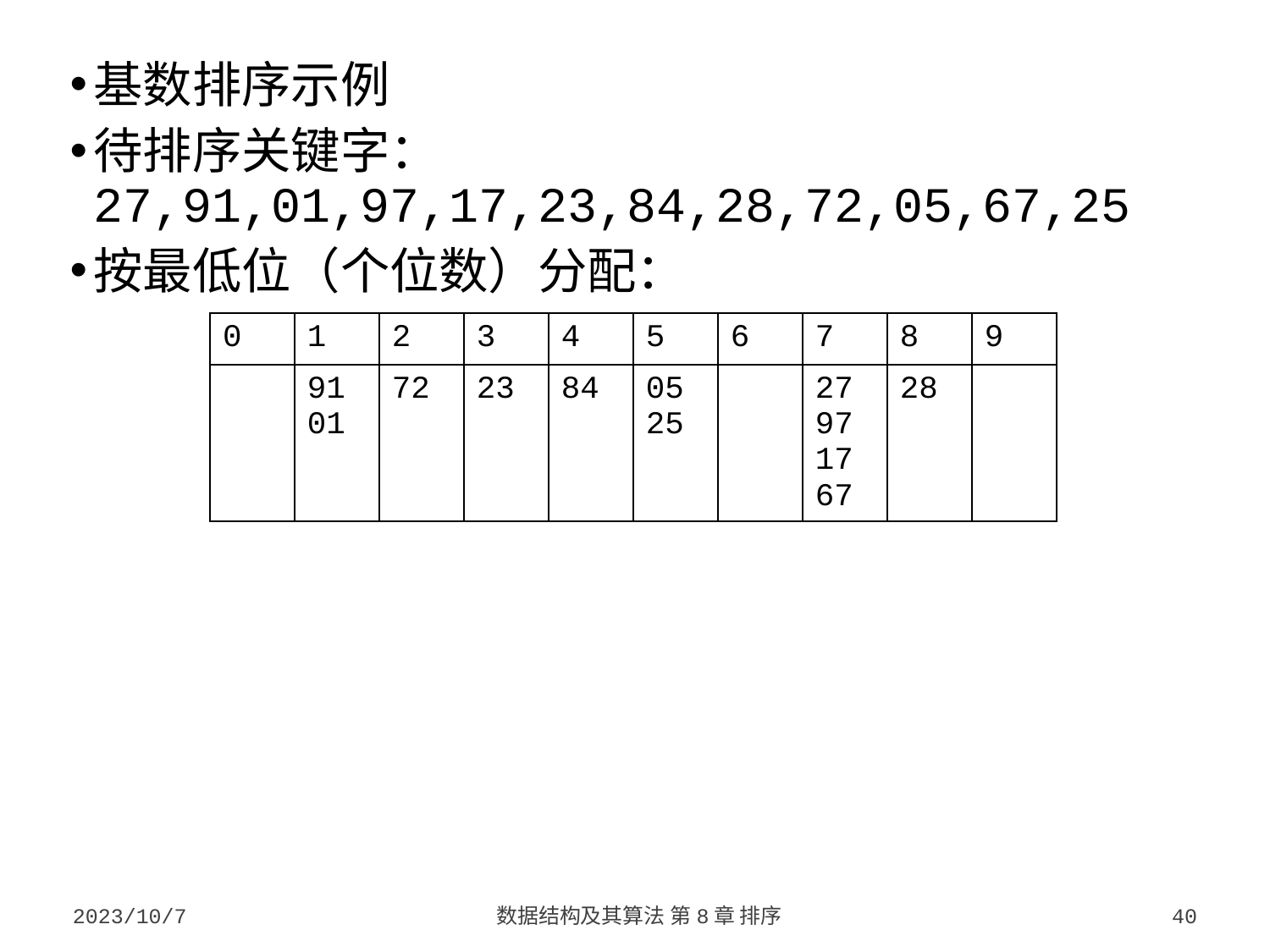

基数排序示例
待排序关键字：27,91,01,97,17,23,84,28,72,05,67,25
按最低位（个位数）分配：
| 0 | 1 | 2 | 3 | 4 | 5 | 6 | 7 | 8 | 9 |
| --- | --- | --- | --- | --- | --- | --- | --- | --- | --- |
|  | 91 01 | 72 | 23 | 84 | 05 25 |  | 27 97 17 67 | 28 |  |
2023/10/7
数据结构及其算法 第8章 排序
40